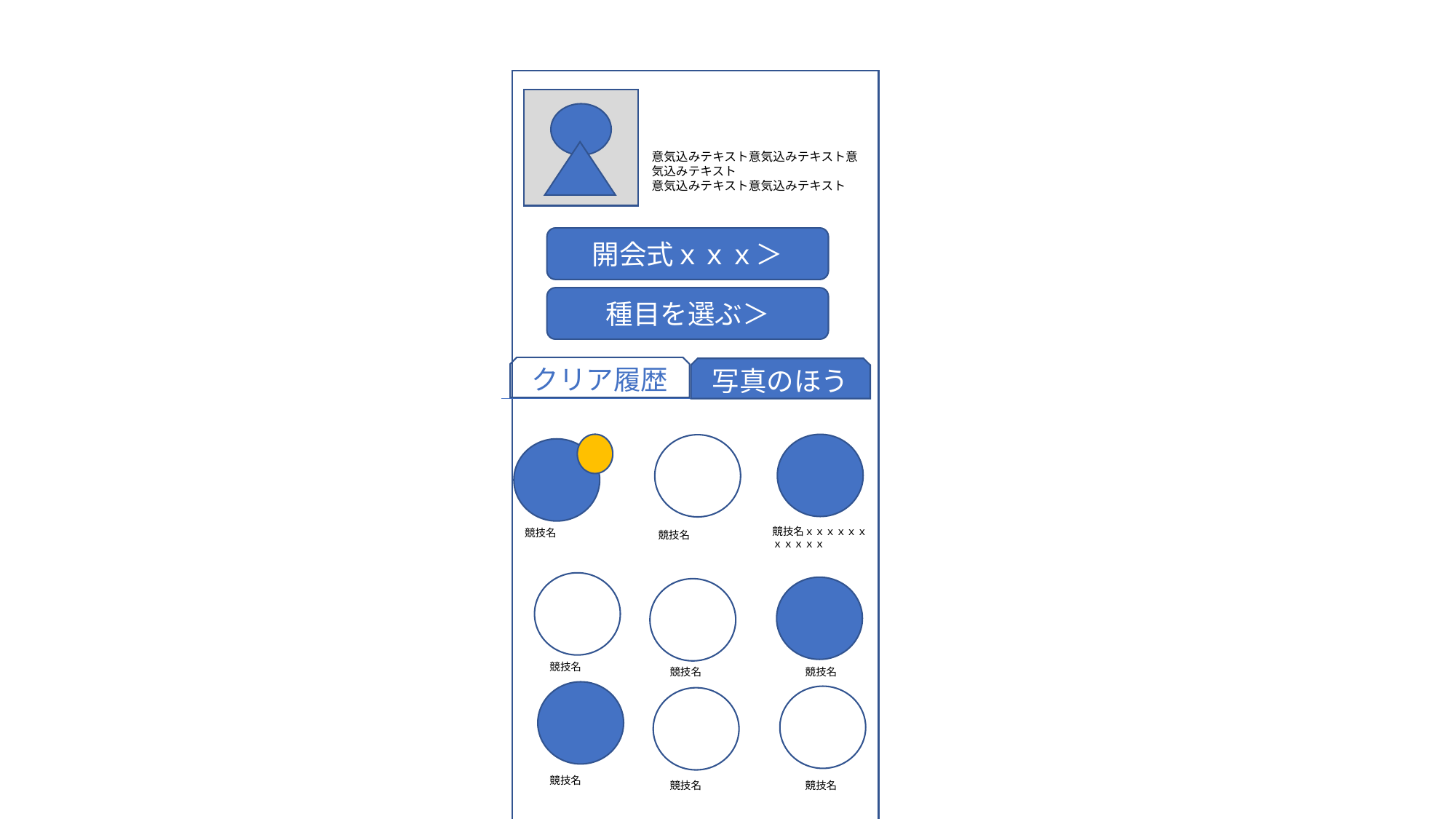

意気込みテキスト意気込みテキスト意気込みテキスト
意気込みテキスト意気込みテキスト

開会式ｘｘｘ＞
種目を選ぶ＞
クリア履歴
写真のほう

競技名ｘｘｘｘｘｘｘｘｘｘｘ
競技名
競技名

競技名
競技名
競技名

競技名
競技名
競技名

競技名
競技名
競技名